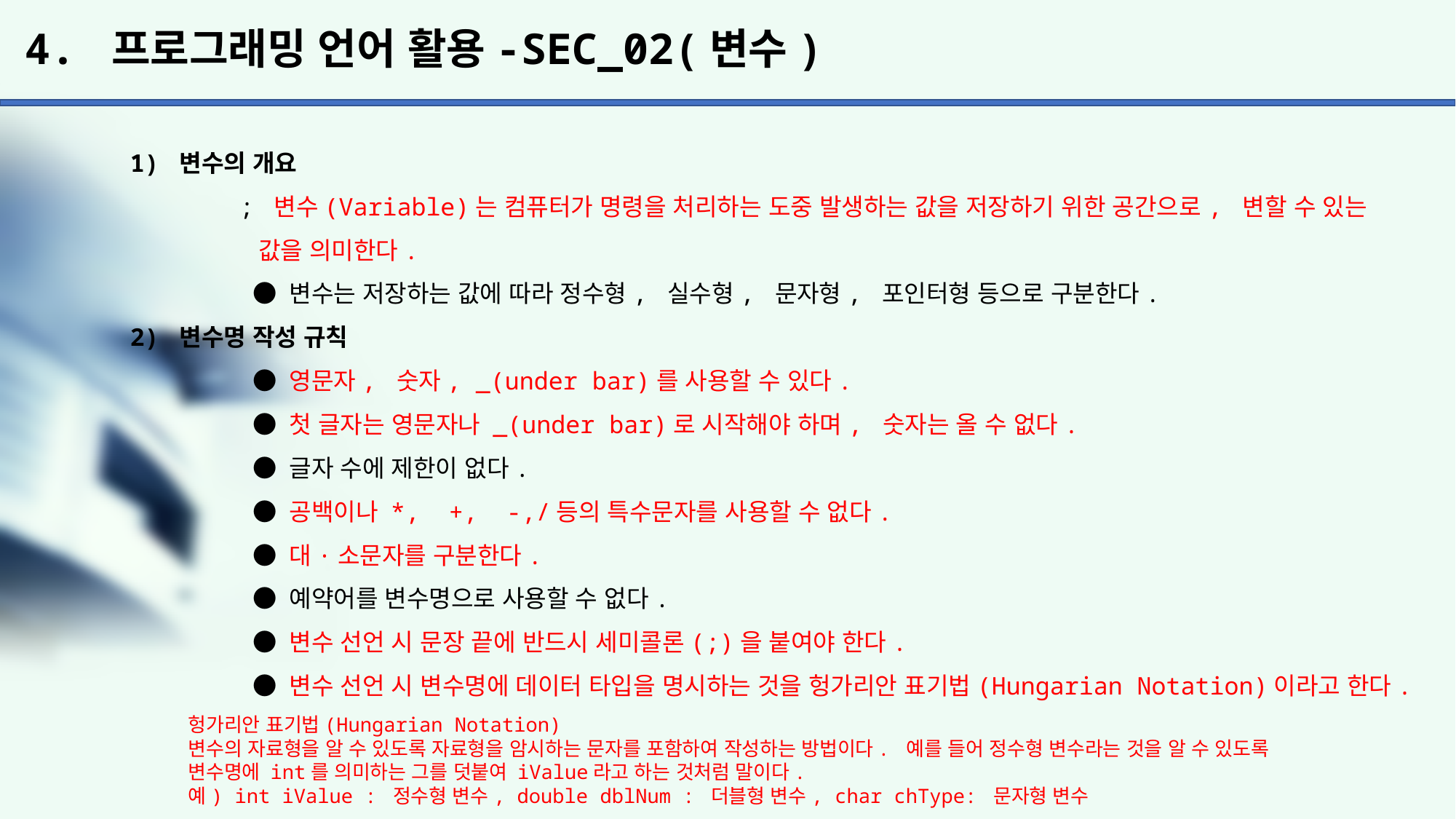

# 4. 프로그래밍 언어 활용-SEC_02(변수)
1) 변수의 개요
	; 변수(Variable)는 컴퓨터가 명령을 처리하는 도중 발생하는 값을 저장하기 위한 공간으로, 변할 수 있는
	  값을 의미한다.
  	  ● 변수는 저장하는 값에 따라 정수형, 실수형, 문자형, 포인터형 등으로 구분한다.
2) 변수명 작성 규칙
 	  ● 영문자, 숫자, _(under bar)를 사용할 수 있다.
 	  ● 첫 글자는 영문자나 _(under bar)로 시작해야 하며, 숫자는 올 수 없다.
 	  ● 글자 수에 제한이 없다.
 	  ● 공백이나 *,  +,  -,/등의 특수문자를 사용할 수 없다.
 	  ● 대·소문자를 구분한다.
 	  ● 예약어를 변수명으로 사용할 수 없다.
 	  ● 변수 선언 시 문장 끝에 반드시 세미콜론(;)을 붙여야 한다.
 	  ● 변수 선언 시 변수명에 데이터 타입을 명시하는 것을 헝가리안 표기법(Hungarian Notation)이라고 한다.
헝가리안 표기법(Hungarian Notation)
변수의 자료형을 알 수 있도록 자료형을 암시하는 문자를 포함하여 작성하는 방법이다. 예를 들어 정수형 변수라는 것을 알 수 있도록 변수명에 int를 의미하는 그를 덧붙여 iValue라고 하는 것처럼 말이다.
예) int iValue : 정수형 변수, double dblNum : 더블형 변수, char chType: 문자형 변수